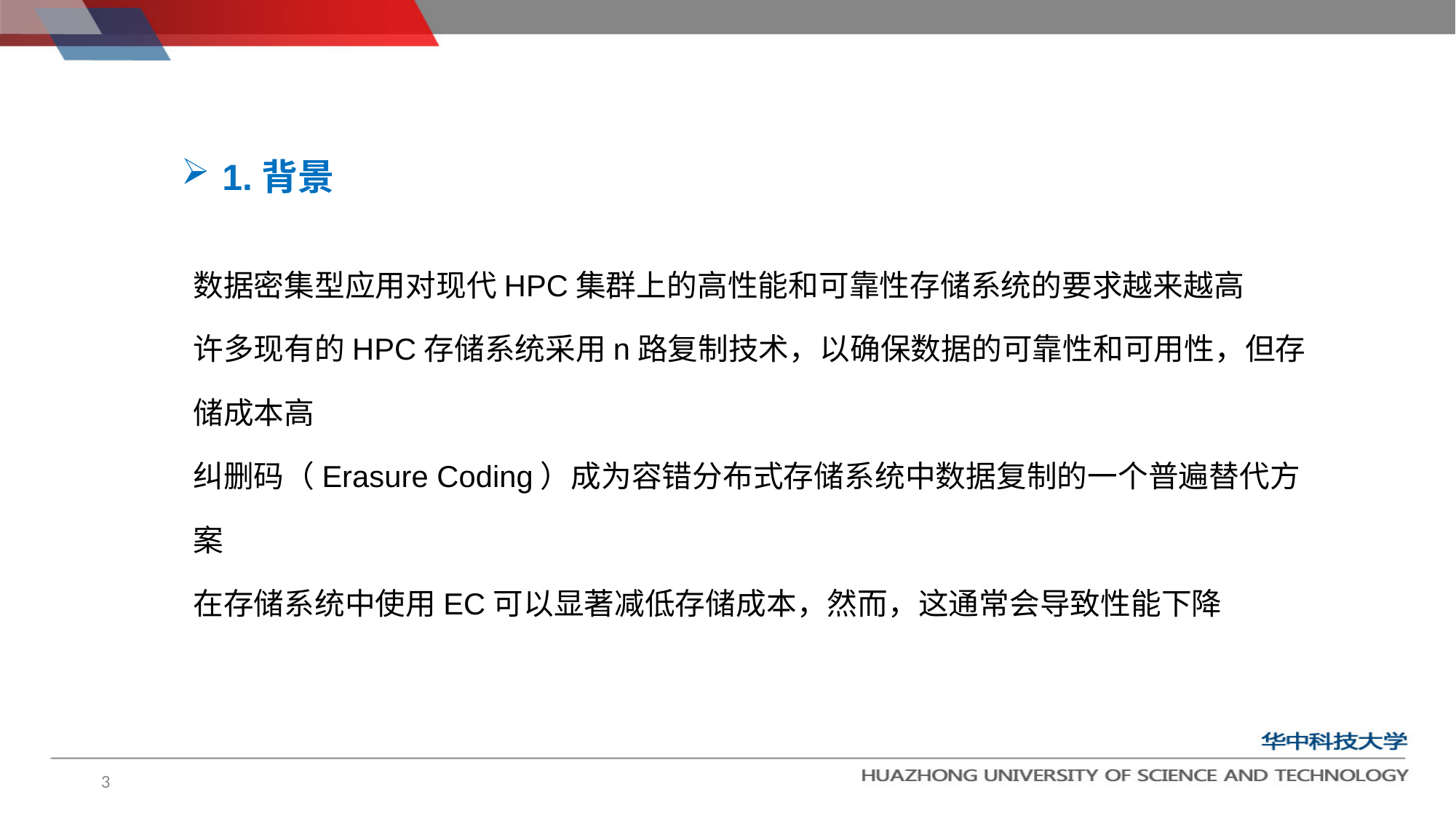

1.背景
数据密集型应用对现代HPC集群上的高性能和可靠性存储系统的要求越来越高
许多现有的HPC存储系统采用n路复制技术，以确保数据的可靠性和可用性，但存储成本高
纠删码（Erasure Coding）成为容错分布式存储系统中数据复制的一个普遍替代方案
在存储系统中使用EC可以显著减低存储成本，然而，这通常会导致性能下降
3